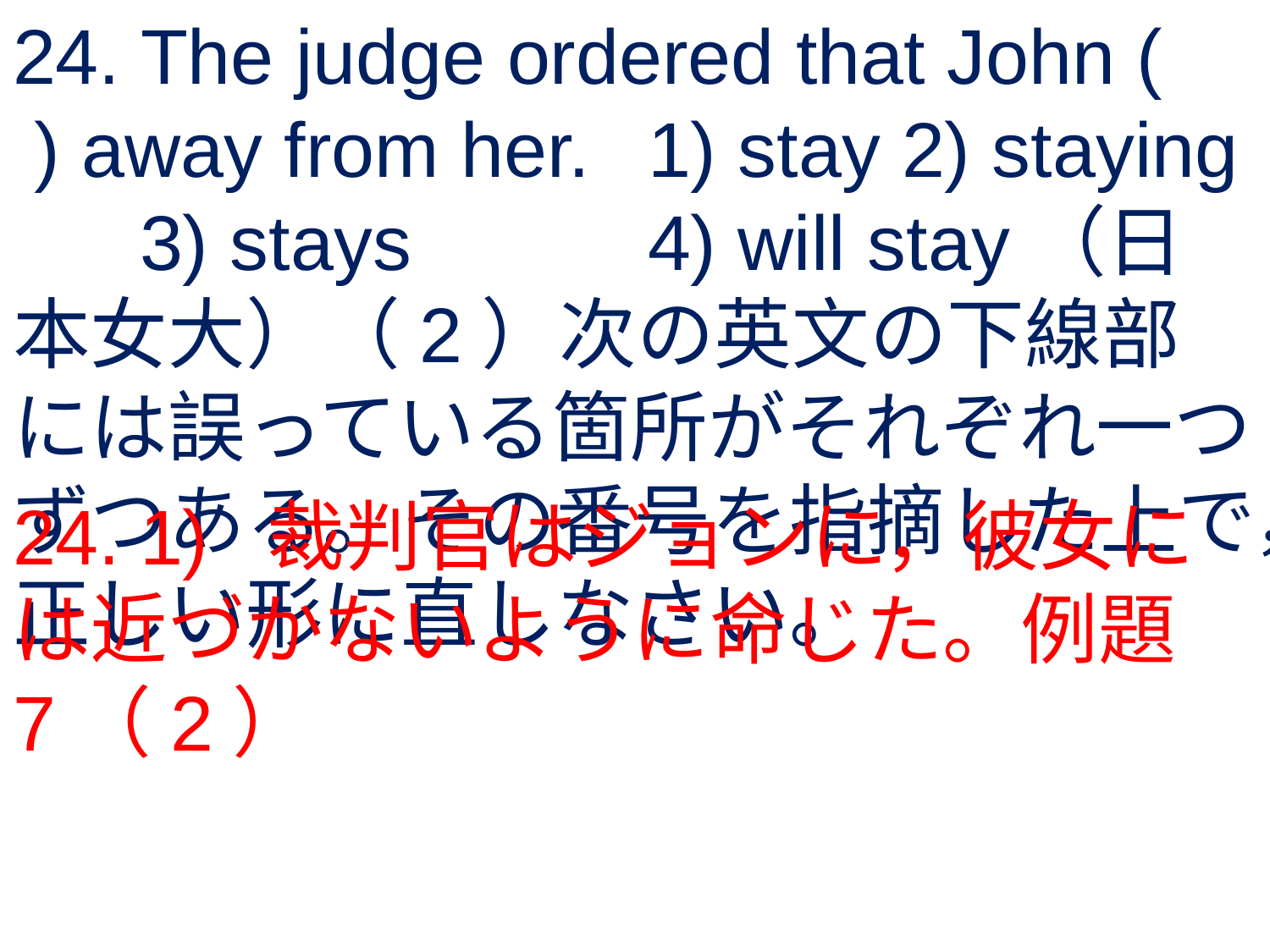

# 24. The judge ordered that John (      ) away from her.	1) stay	2) staying	3) stays		4) will stay	（日本女大）（2）次の英文の下線部には誤っている箇所がそれぞれ一つずつある。その番号を指摘した上で，正しい形に直しなさい。
24.	1) 	裁判官はジョンに，彼女には近づかないように命じた。例題7（2）